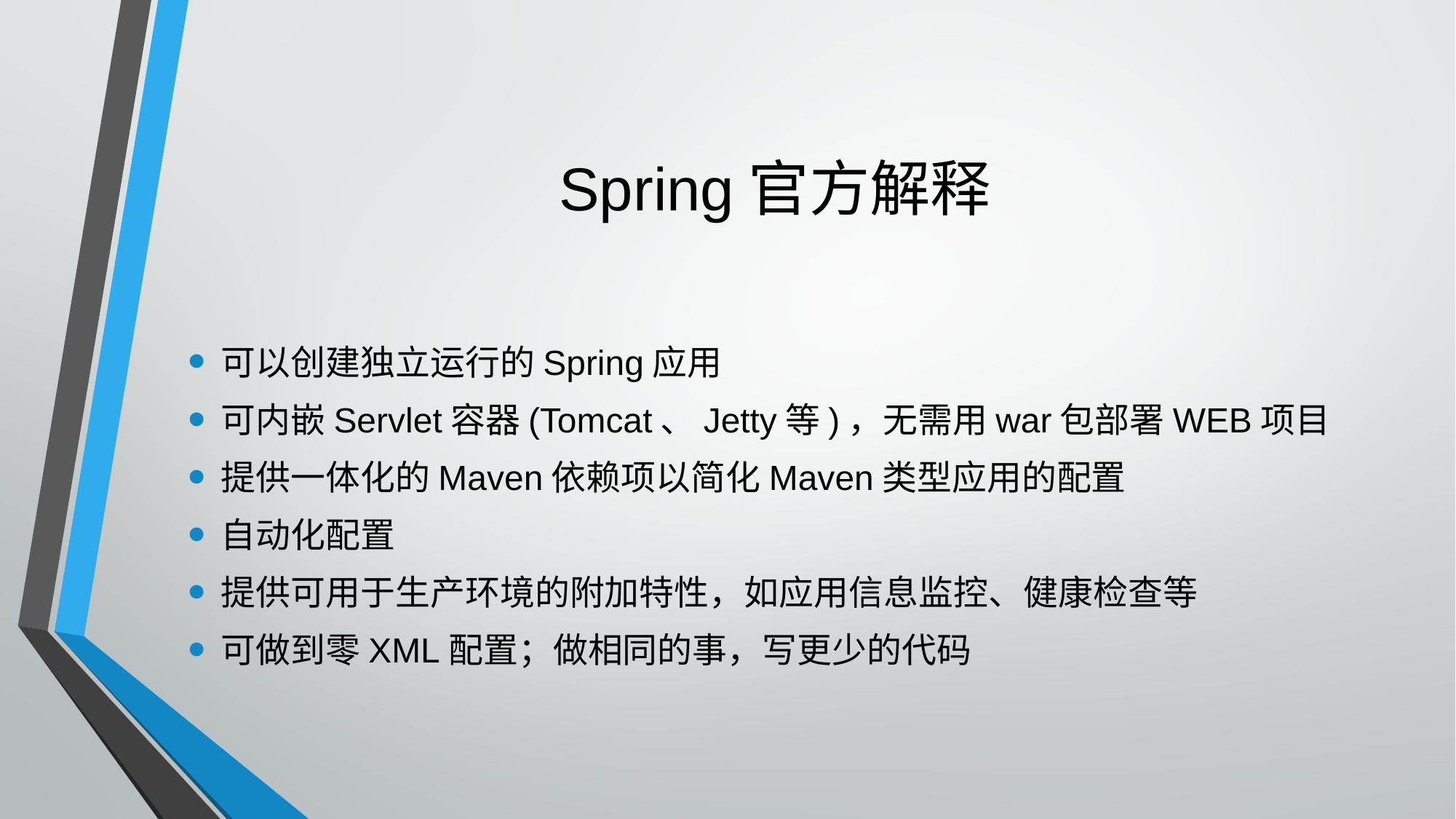

# Spring官方解释
可以创建独立运行的Spring应用
可内嵌Servlet容器(Tomcat、Jetty等)，无需用war包部署WEB项目
提供一体化的Maven依赖项以简化Maven类型应用的配置
自动化配置
提供可用于生产环境的附加特性，如应用信息监控、健康检查等
可做到零XML配置；做相同的事，写更少的代码